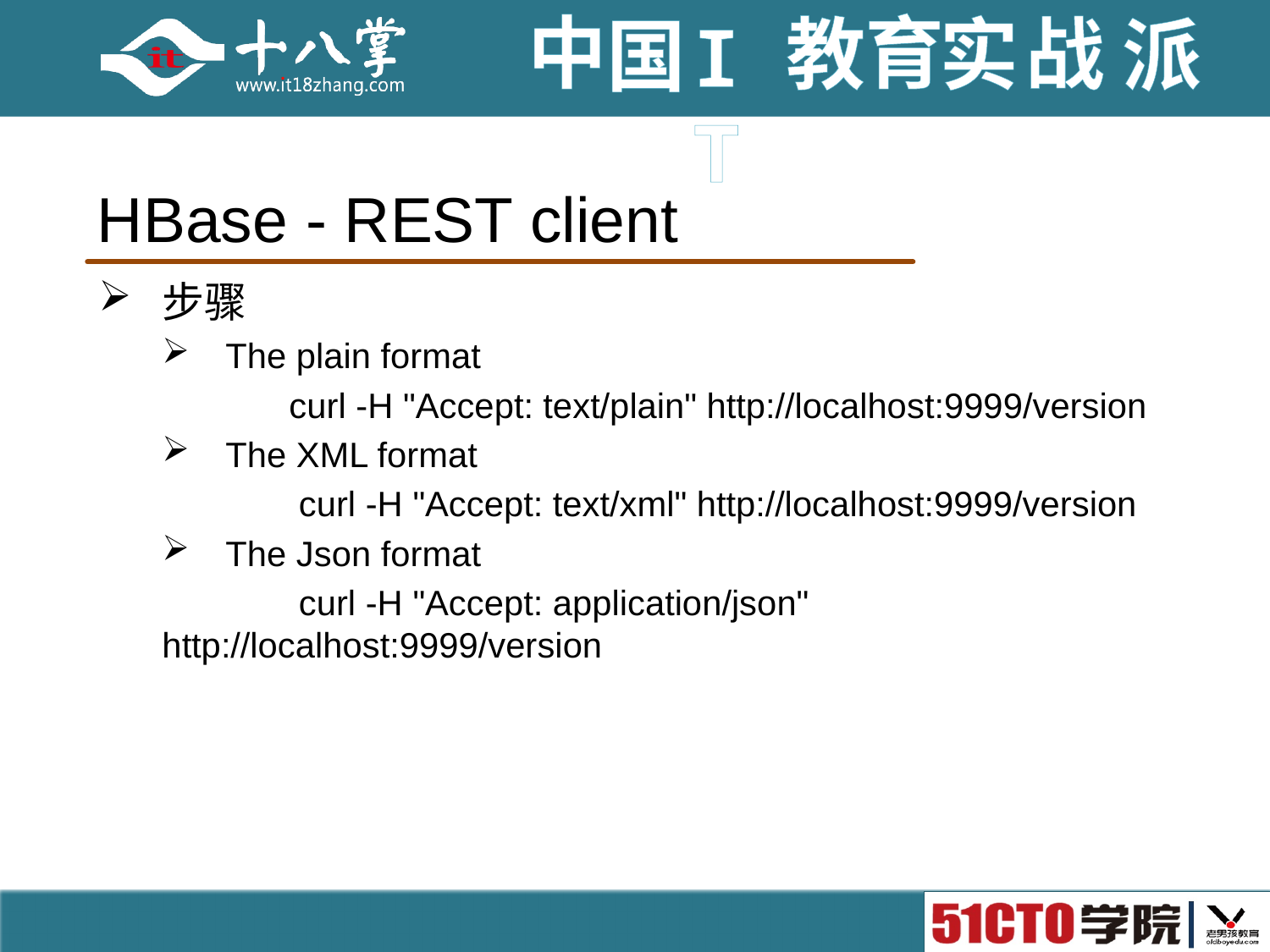

# HBase - REST client
步骤
The plain format
	curl -H "Accept: text/plain" http://localhost:9999/version
The XML format
	 curl -H "Accept: text/xml" http://localhost:9999/version
The Json format
	 curl -H "Accept: application/json" http://localhost:9999/version